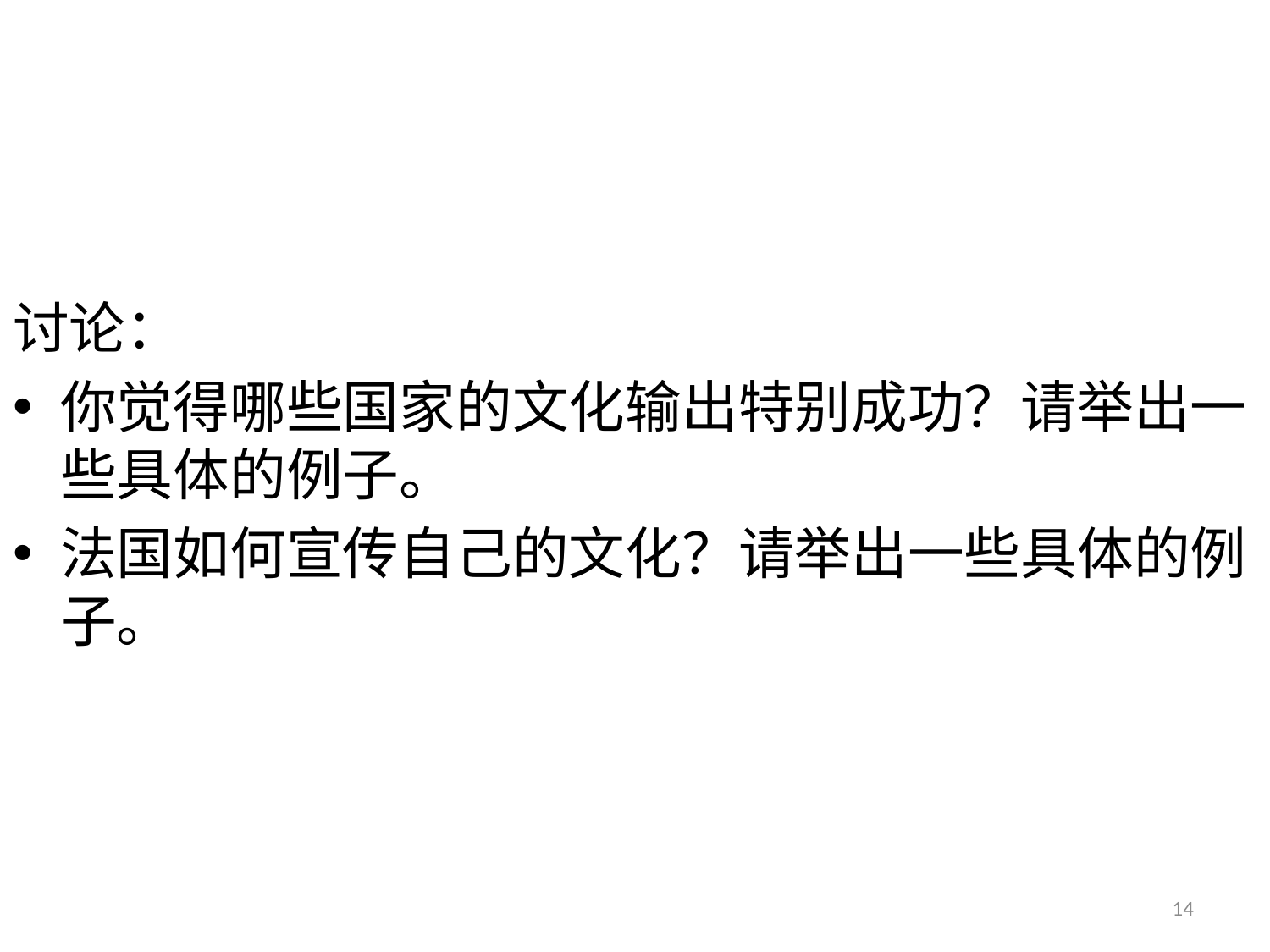

#
讨论：
你觉得哪些国家的文化输出特别成功？请举出一些具体的例子。
法国如何宣传自己的文化？请举出一些具体的例子。
14